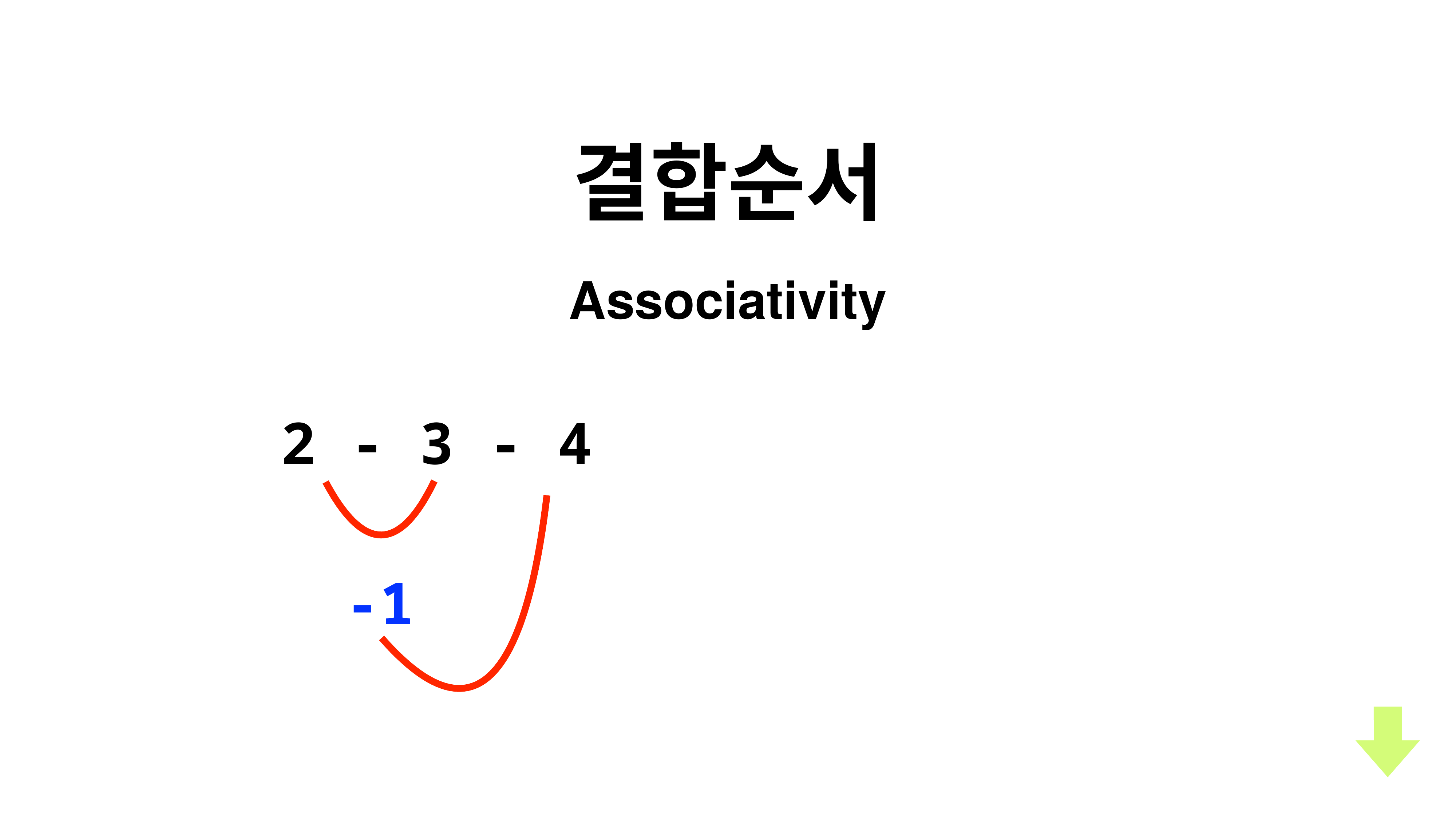

결합순서
Associativity
2 - 3 - 4

-1